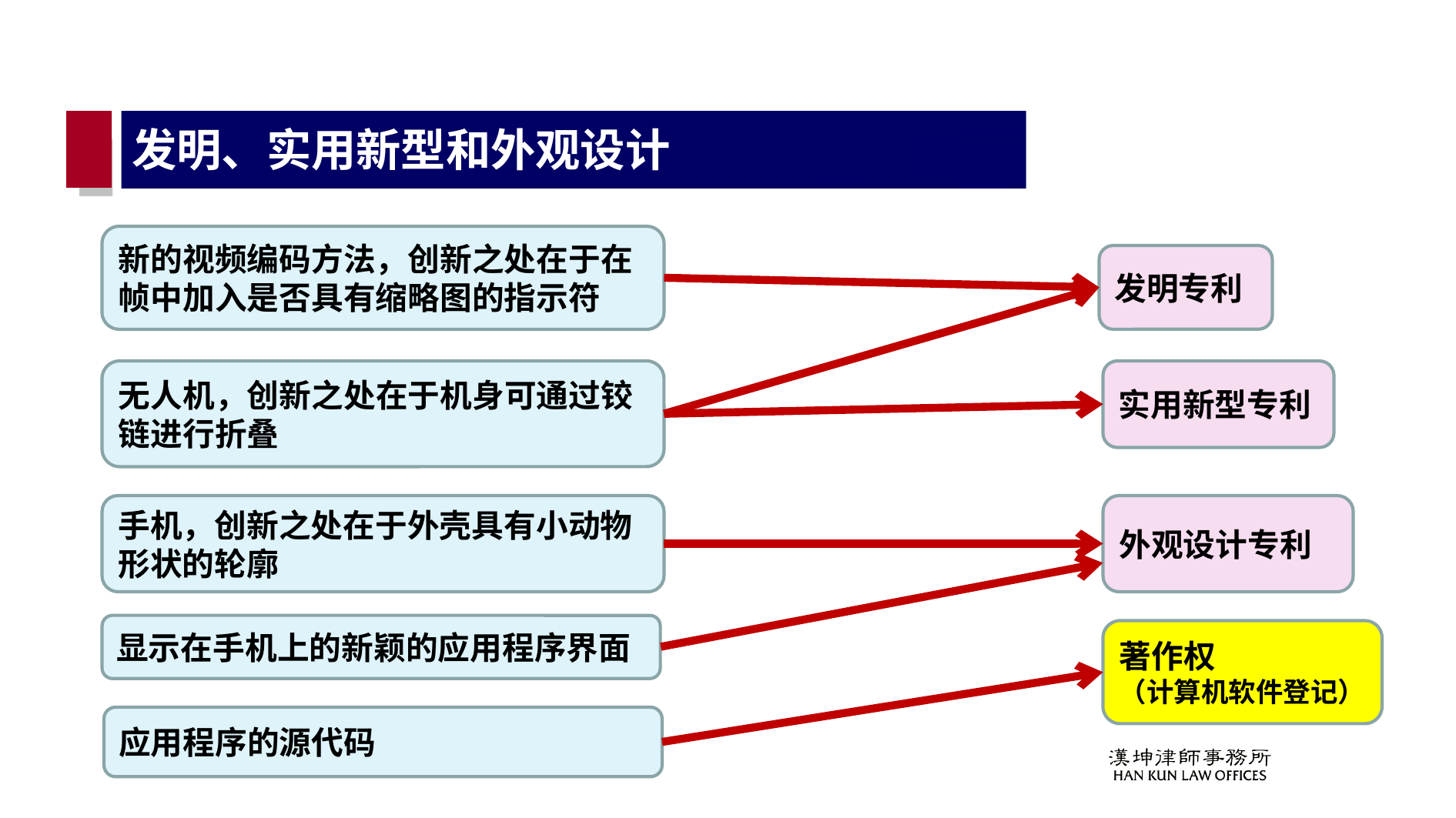

# 发明、实用新型和外观设计
新的视频编码方法，创新之处在于在帧中加入是否具有缩略图的指示符
发明专利
无人机，创新之处在于机身可通过铰链进行折叠
实用新型专利
手机，创新之处在于外壳具有小动物形状的轮廓
外观设计专利
显示在手机上的新颖的应用程序界面
著作权
（计算机软件登记）
应用程序的源代码